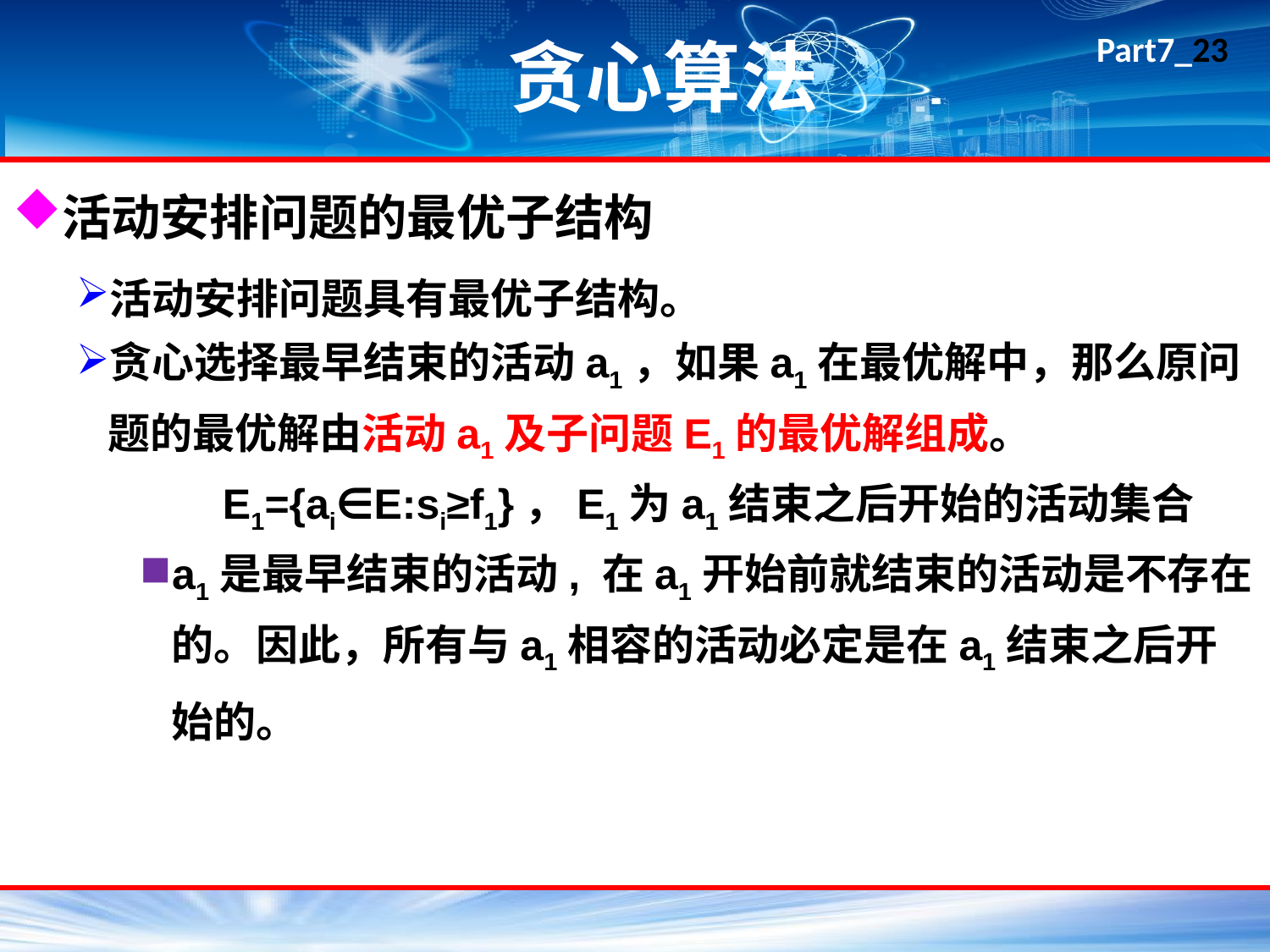

# 贪心算法
活动安排问题的最优子结构
活动安排问题具有最优子结构。
贪心选择最早结束的活动a1，如果a1在最优解中，那么原问题的最优解由活动a1及子问题E1的最优解组成。
       E1={ai∈E:si≥f1}，E1为a1结束之后开始的活动集合
a1是最早结束的活动, 在a1开始前就结束的活动是不存在的。因此，所有与a1相容的活动必定是在a1结束之后开始的。